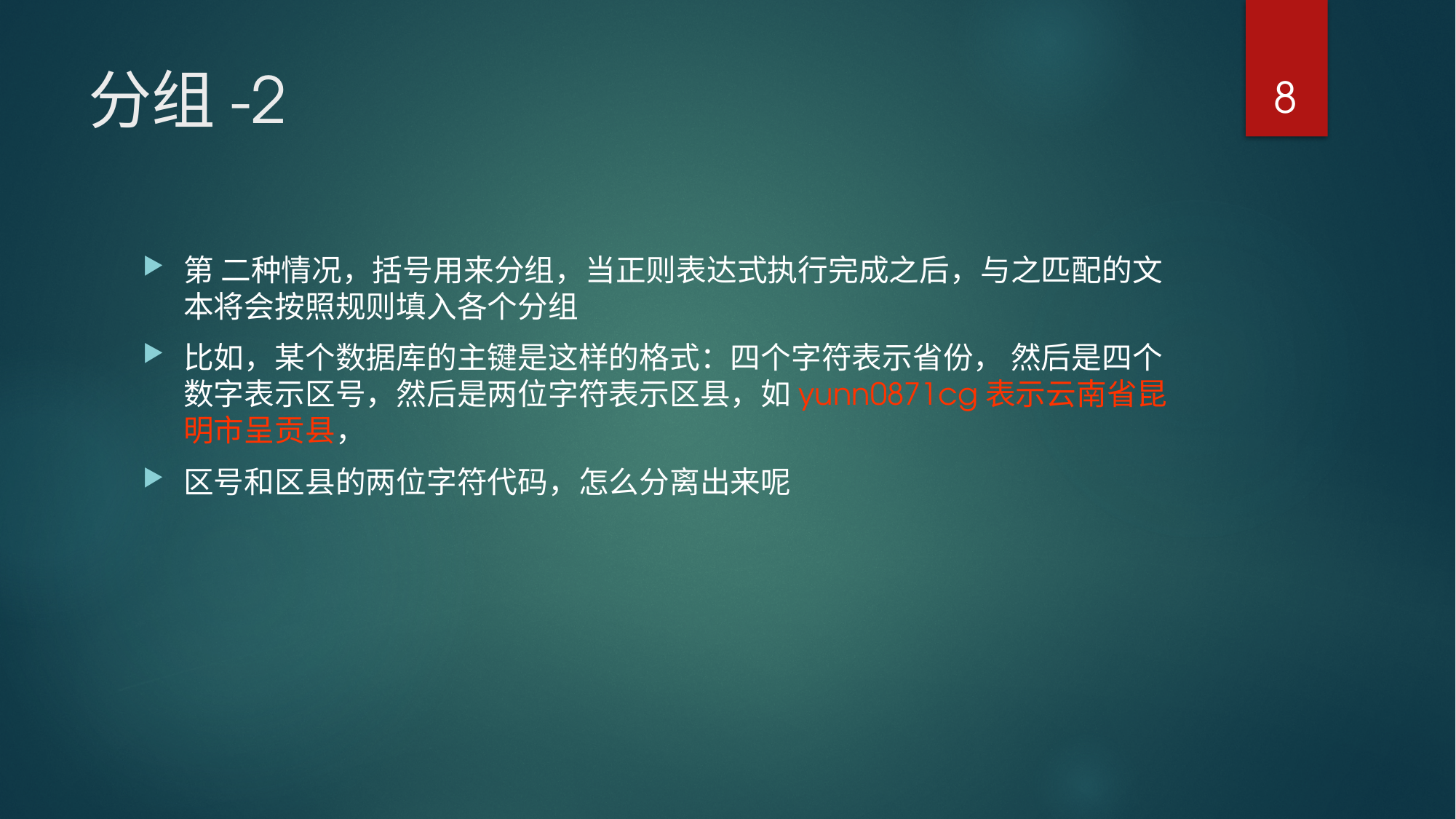

8
# 分组-2
第 二种情况，括号用来分组，当正则表达式执行完成之后，与之匹配的文本将会按照规则填入各个分组
比如，某个数据库的主键是这样的格式：四个字符表示省份， 然后是四个数字表示区号，然后是两位字符表示区县，如yunn0871cg表示云南省昆明市呈贡县，
区号和区县的两位字符代码，怎么分离出来呢